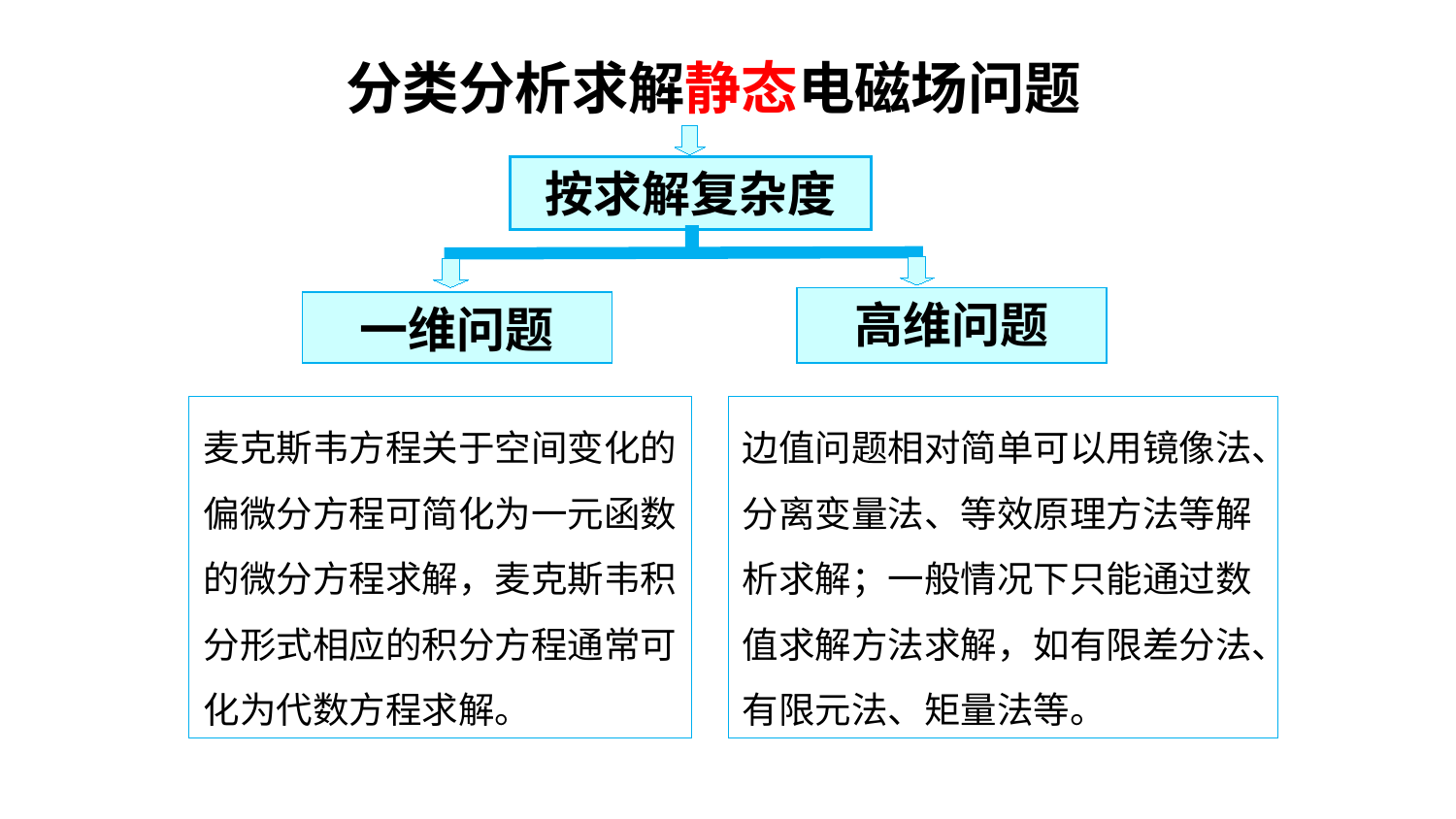

分类分析求解静态电磁场问题

按求解复杂度

高维问题
一维问题
麦克斯韦方程关于空间变化的偏微分方程可简化为一元函数的微分方程求解，麦克斯韦积分形式相应的积分方程通常可化为代数方程求解。
边值问题相对简单可以用镜像法、分离变量法、等效原理方法等解析求解；一般情况下只能通过数值求解方法求解，如有限差分法、有限元法、矩量法等。